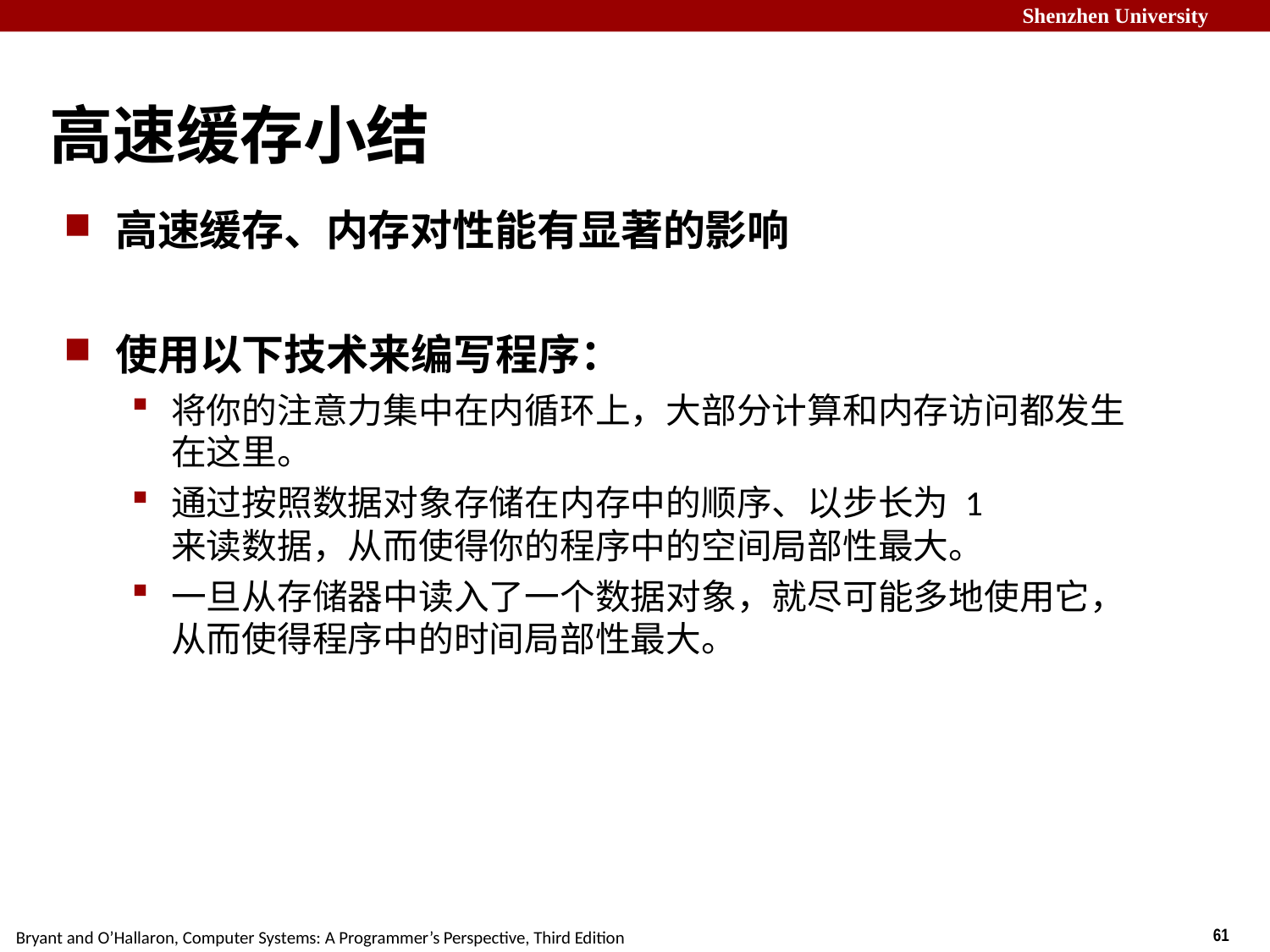

# 高速缓存小结
高速缓存、内存对性能有显著的影响

使用以下技术来编写程序：
将你的注意力集中在内循环上，大部分计算和内存访问都发生在这里。
通过按照数据对象存储在内存中的顺序、以步长为 1 来读数据，从而使得你的程序中的空间局部性最大。
一旦从存储器中读入了一个数据对象，就尽可能多地使用它，从而使得程序中的时间局部性最大。